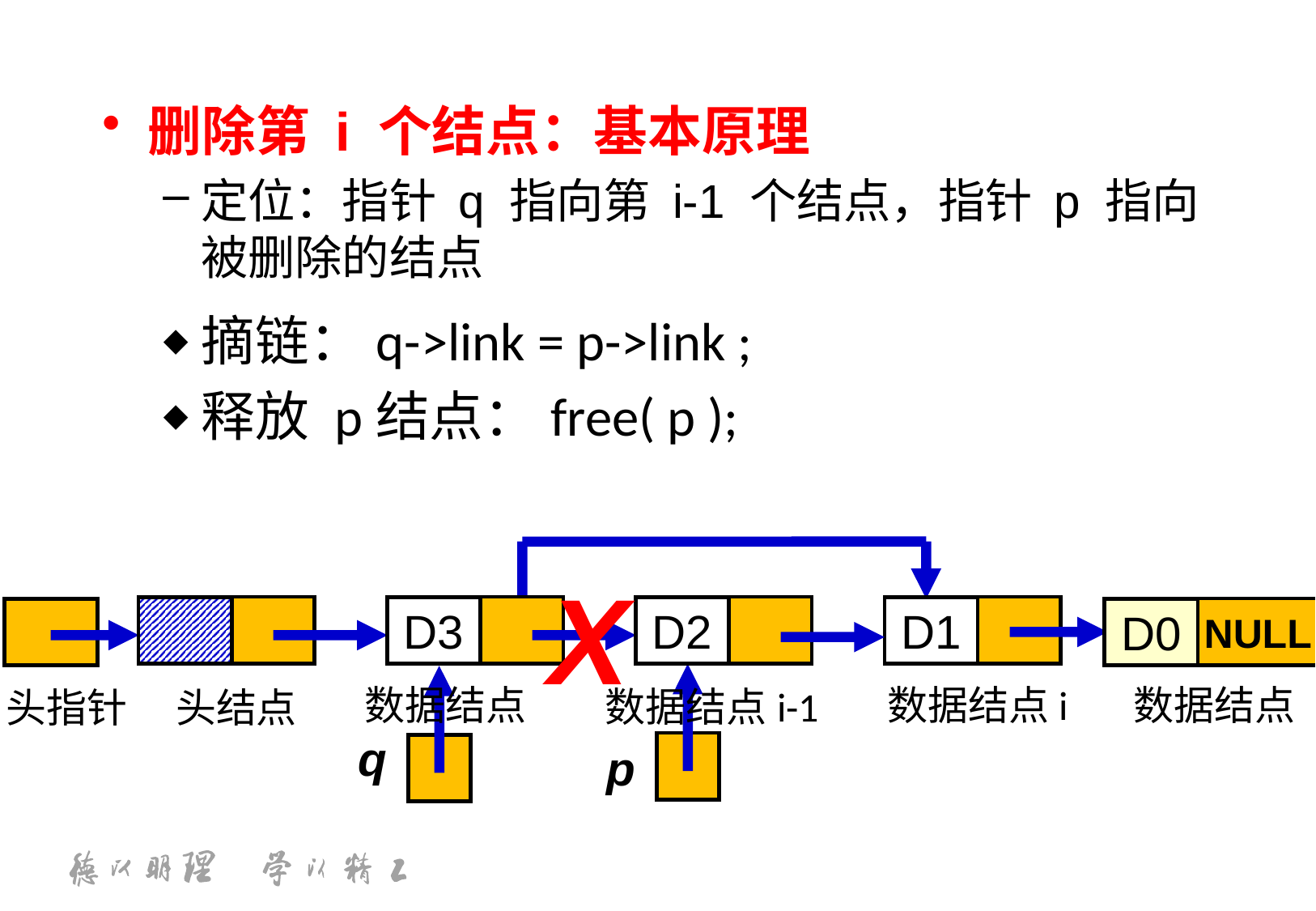

删除第 i 个结点：基本原理
定位：指针 q 指向第 i-1 个结点，指针 p 指向被删除的结点
摘链：q->link = p->link ;
释放 p结点：free( p );

X

D3
D2
D1
NULL

D0

数据结点
数据结点i
数据结点
数据结点i-1
头指针
头结点

q
p

96